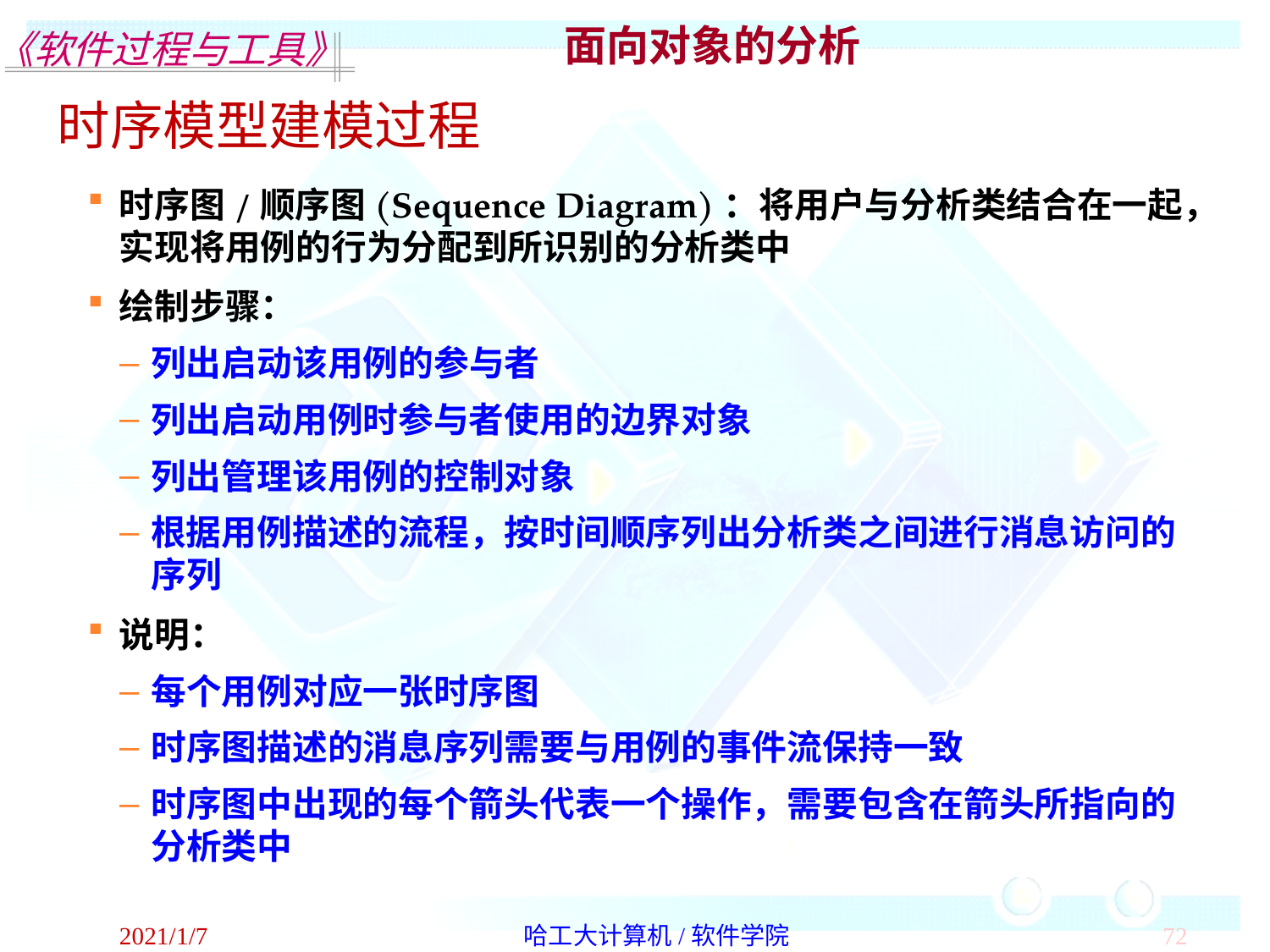

面向对象的分析
时序模型建模过程
时序图/顺序图(Sequence Diagram)：将用户与分析类结合在一起，实现将用例的行为分配到所识别的分析类中
绘制步骤：
列出启动该用例的参与者
列出启动用例时参与者使用的边界对象
列出管理该用例的控制对象
根据用例描述的流程，按时间顺序列出分析类之间进行消息访问的序列
说明：
每个用例对应一张时序图
时序图描述的消息序列需要与用例的事件流保持一致
时序图中出现的每个箭头代表一个操作，需要包含在箭头所指向的分析类中